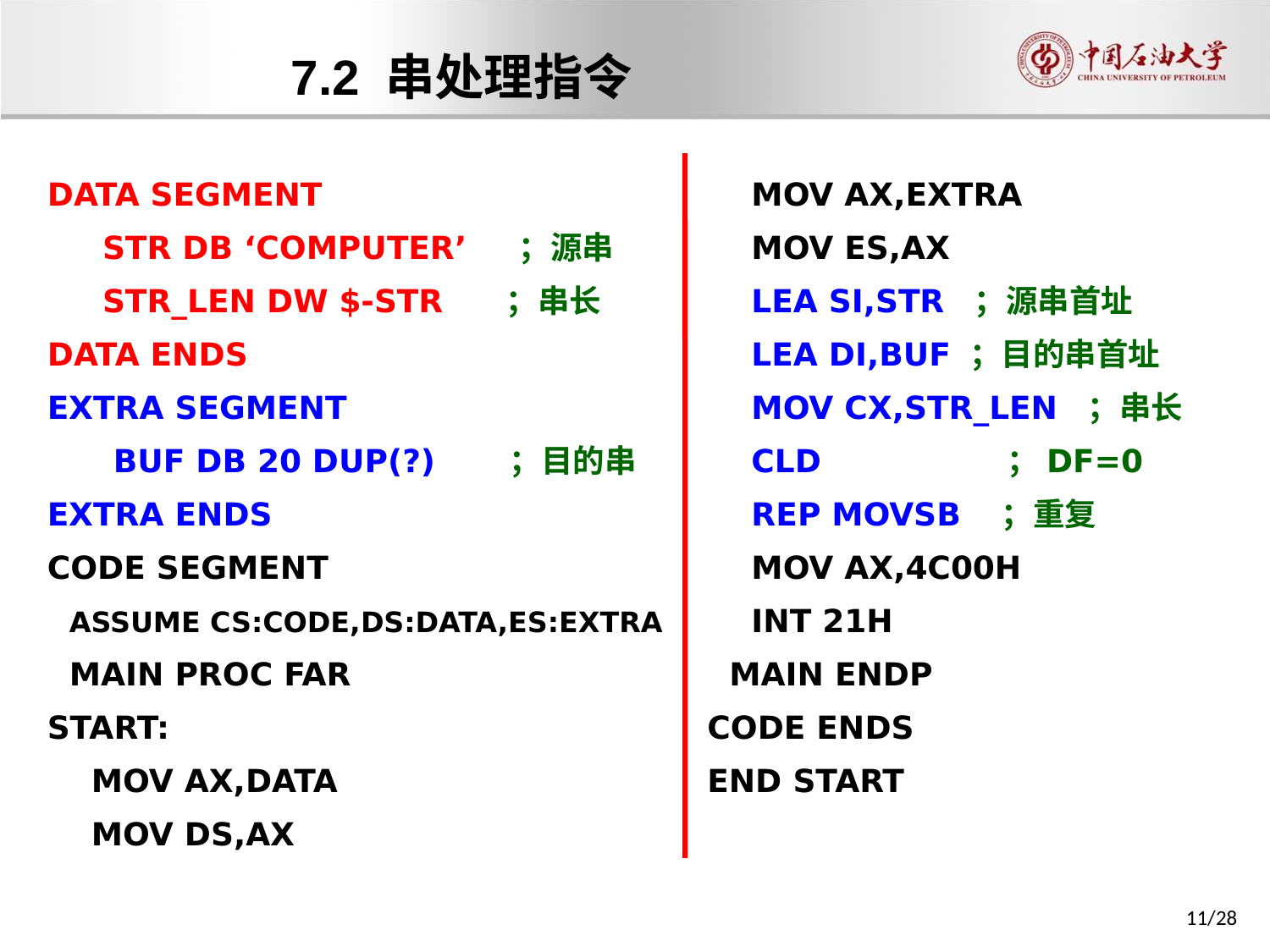

7.2 串处理指令

DATA SEGMENT
     STR DB ‘COMPUTER’    ；源串
     STR_LEN DW $-STR     ；串长
DATA ENDS
EXTRA SEGMENT
      BUF DB 20 DUP(?)      ；目的串
EXTRA ENDS
CODE SEGMENT
  ASSUME CS:CODE,DS:DATA,ES:EXTRA
  MAIN PROC FAR
START:
    MOV AX,DATA
    MOV DS,AX
    MOV AX,EXTRA
    MOV ES,AX
    LEA SI,STR  ；源串首址
    LEA DI,BUF ；目的串首址
    MOV CX,STR_LEN  ；串长
    CLD	               ；DF=0
    REP MOVSB   ；重复
    MOV AX,4C00H
    INT 21H
  MAIN ENDP
CODE ENDS
END START
11/28